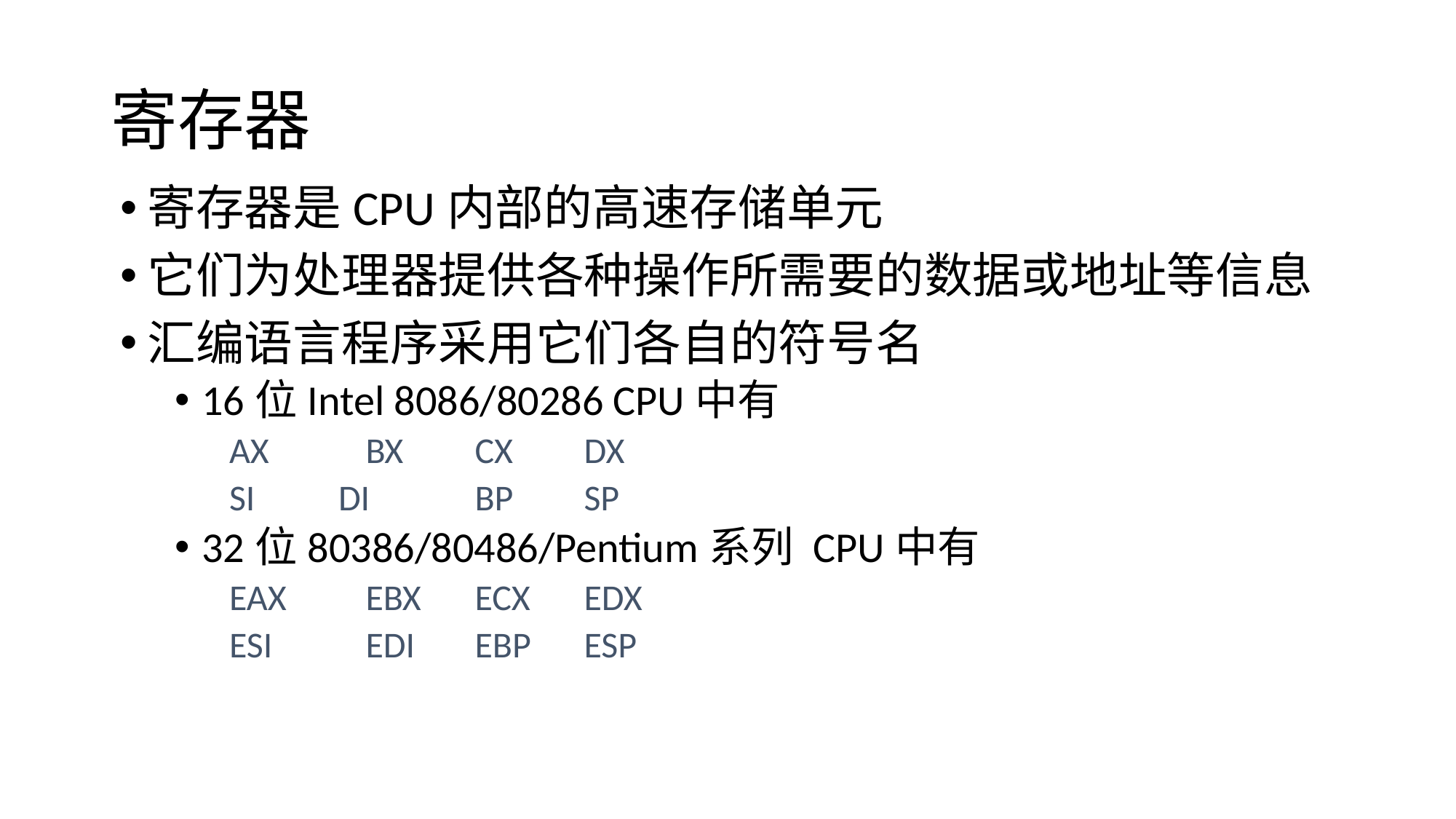

# 寄存器
寄存器是CPU内部的高速存储单元
它们为处理器提供各种操作所需要的数据或地址等信息
汇编语言程序采用它们各自的符号名
16位Intel 8086/80286 CPU中有
AX	BX	CX	DX
SI	          DI	BP	SP
32位80386/80486/Pentium系列 CPU中有
EAX	EBX	ECX	EDX
ESI	EDI	EBP	ESP